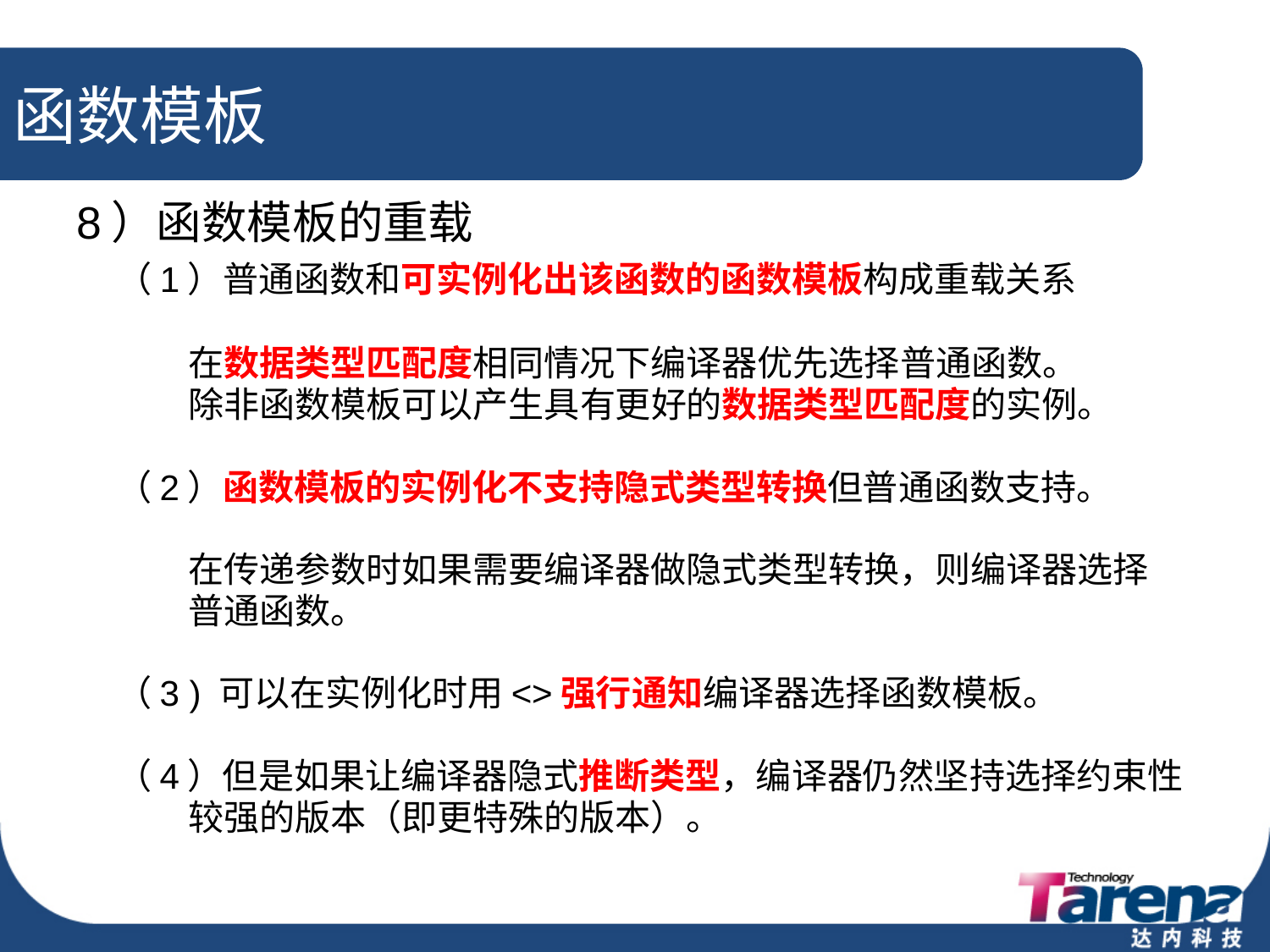

# 函数模板
8）函数模板的重载
   （1）普通函数和可实例化出该函数的函数模板构成重载关系

             在数据类型匹配度相同情况下编译器优先选择普通函数。
             除非函数模板可以产生具有更好的数据类型匹配度的实例。

    （2）函数模板的实例化不支持隐式类型转换但普通函数支持。

             在传递参数时如果需要编译器做隐式类型转换，则编译器选择
             普通函数。

    （3 ) 可以在实例化时用<>强行通知编译器选择函数模板。

    （4）但是如果让编译器隐式推断类型，编译器仍然坚持选择约束性
             较强的版本（即更特殊的版本）。